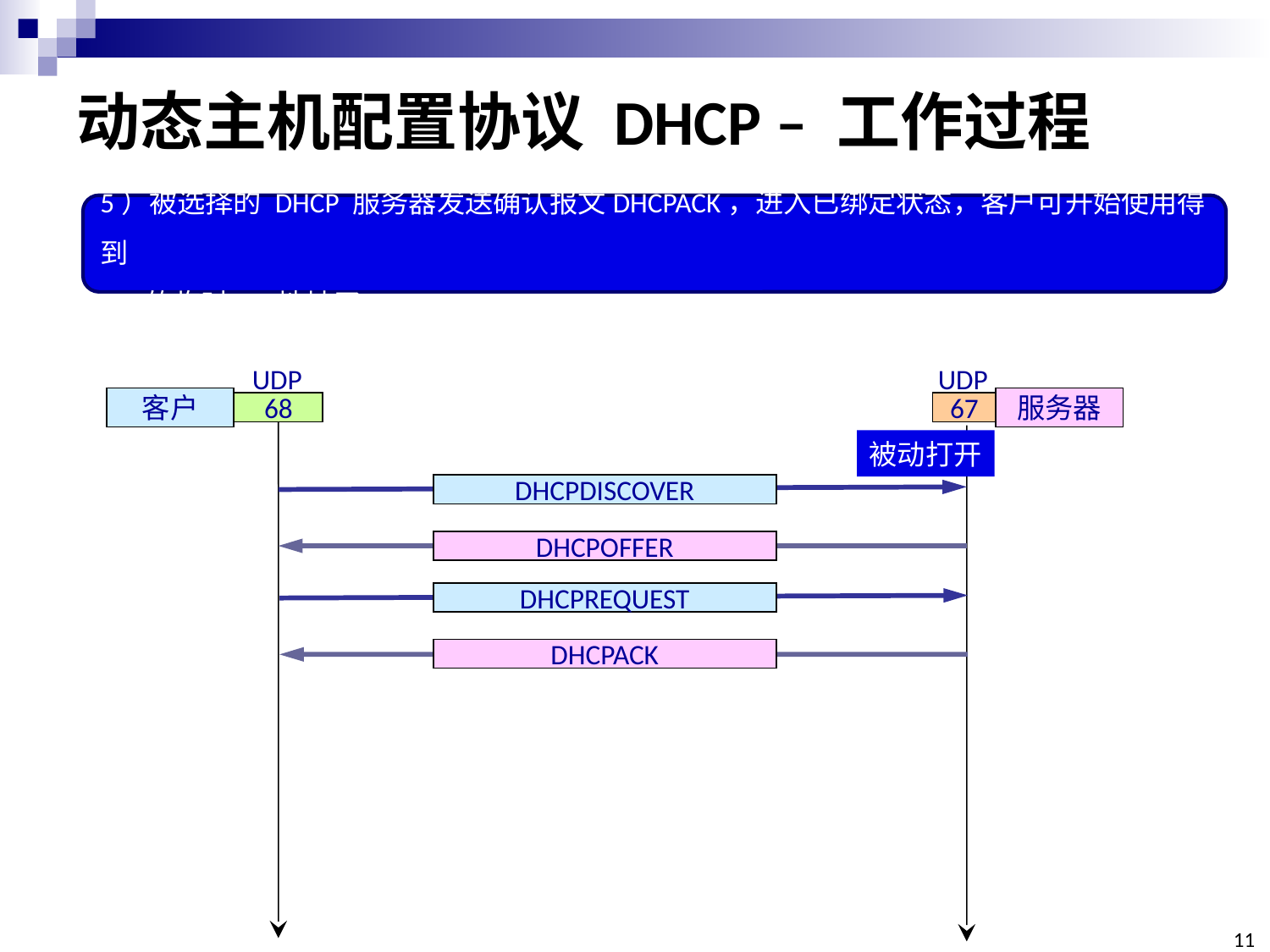

# 动态主机配置协议 DHCP – 工作过程
5）被选择的 DHCP 服务器发送确认报文DHCPACK，进入已绑定状态，客户可开始使用得到
      的临时 IP 地址了
UDP
UDP
客户
服务器
68
67

被动打开
DHCPDISCOVER

DHCPOFFER

DHCPREQUEST

DHCPACK

11